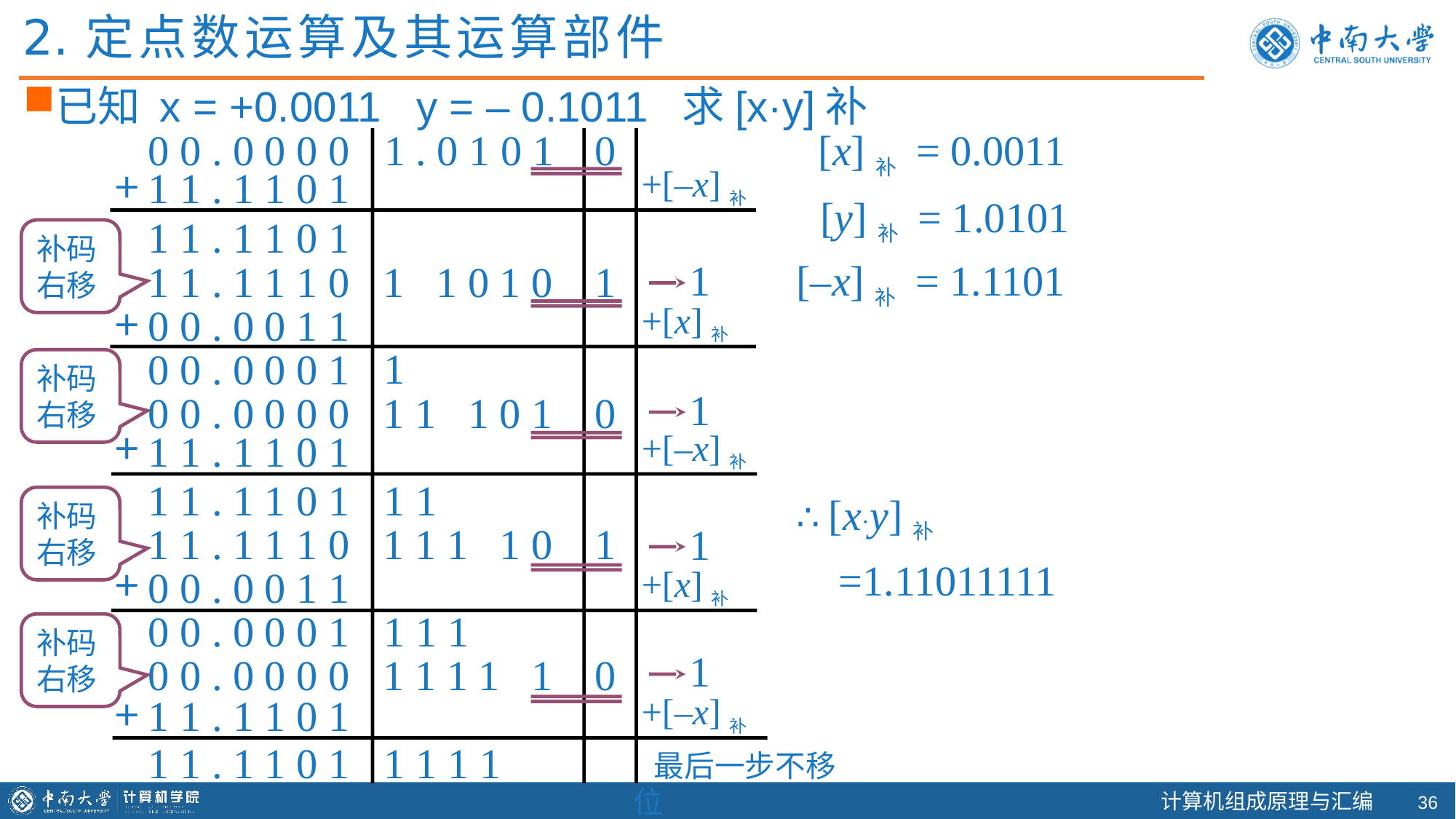

2.定点数运算及其运算部件

已知 x = +0.0011   y = – 0.1011  求[x·y]补

0 0 . 0 0 0 0
1 . 0 1 0 1
0
 [x]补 = 0.0011

1 1 . 1 1 0 1
+[–x]补
+

 [y]补 = 1.0101
1 1 . 1 1 0 1

补码右移
[–x]补 = 1.1101
1

1 1 . 1 1 1 0
1   1 0 1 0
1
+[x]补
0 0 . 0 0 1 1
+

1
0 0 . 0 0 0 1

补码右移
1

0 0 . 0 0 0 0
1 1   1 0 1
0
+
1 1 . 1 1 0 1
+[–x]补

1 1 . 1 1 0 1
1 1

∴ [x·y]补
    =1.11011111
补码右移
1 1 . 1 1 1 0
1 1 1   1 0
1
1

0 0 . 0 0 1 1
+
+[x]补

0 0 . 0 0 0 1
1 1 1

补码右移
1

0 0 . 0 0 0 0
1 1 1 1   1
0
1 1 . 1 1 0 1
+[–x]补
+

1 1 . 1 1 0 1
1 1 1 1

  最后一步不移位
36